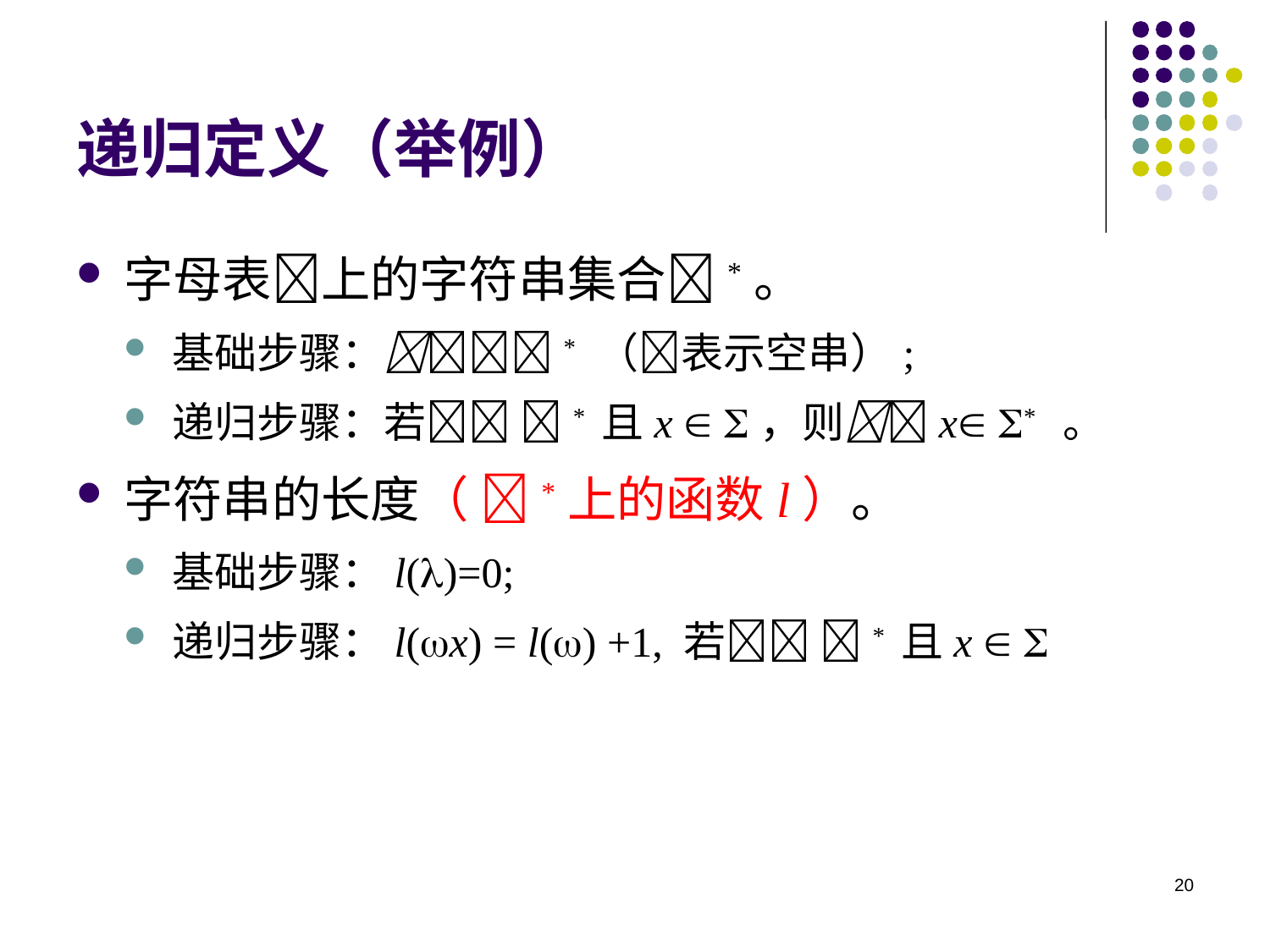

# 递归定义（举例）
字母表Σ上的字符串集合Σ*。
基础步骤： λ∈Σ* （λ表示空串）;
递归步骤：若ω∈ Σ* 且x ∈ Σ，则 ωx∈ Σ*  。
字符串的长度（ Σ*上的函数l）。
基础步骤：l(λ)=0;
递归步骤：l(ωx) = l(ω) +1, 若ω∈ Σ* 且x ∈ Σ

20